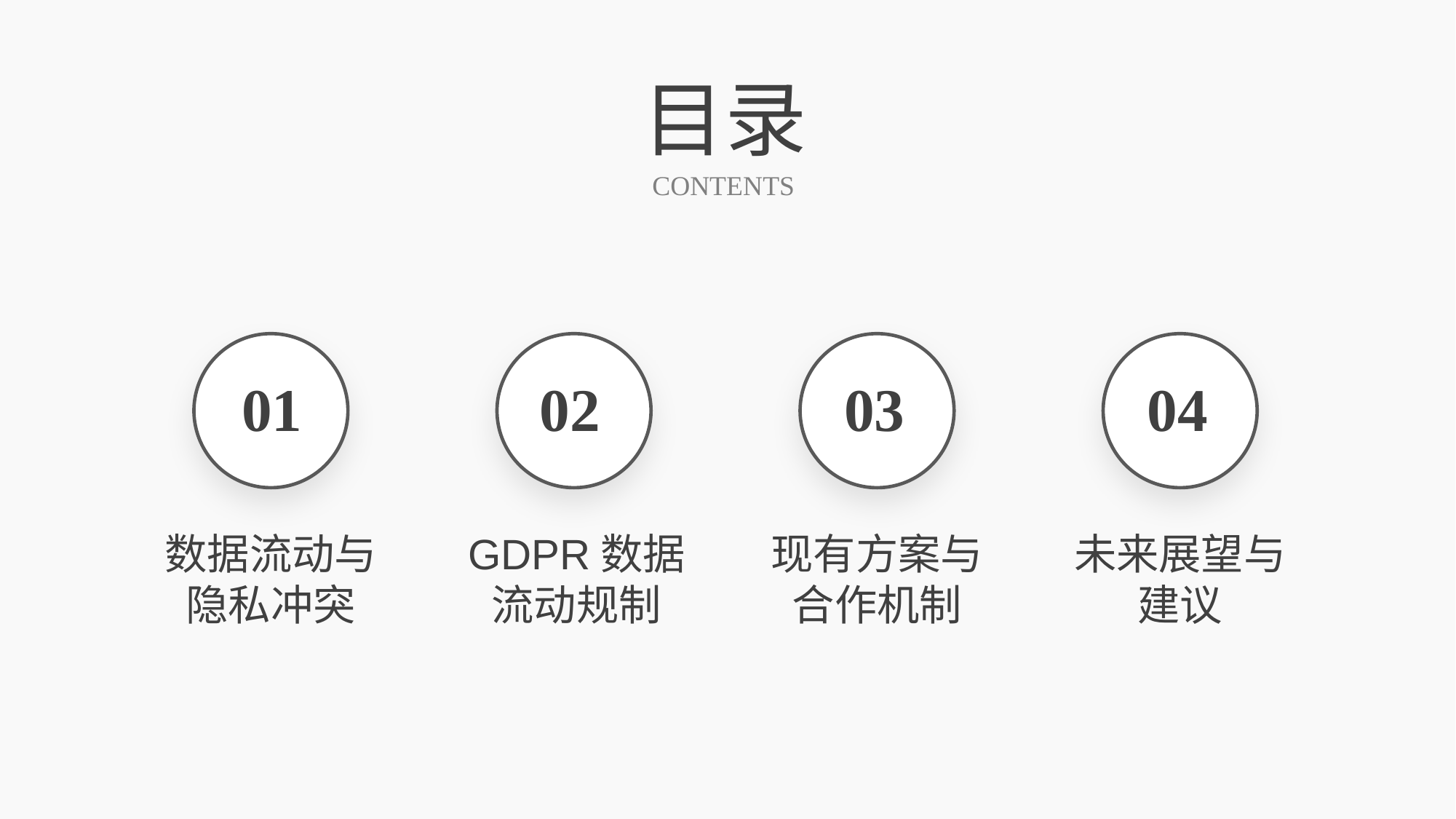

目录
CONTENTS

01
数据流动与隐私冲突

02
GDPR数据流动规制

03
现有方案与合作机制

04
未来展望与建议